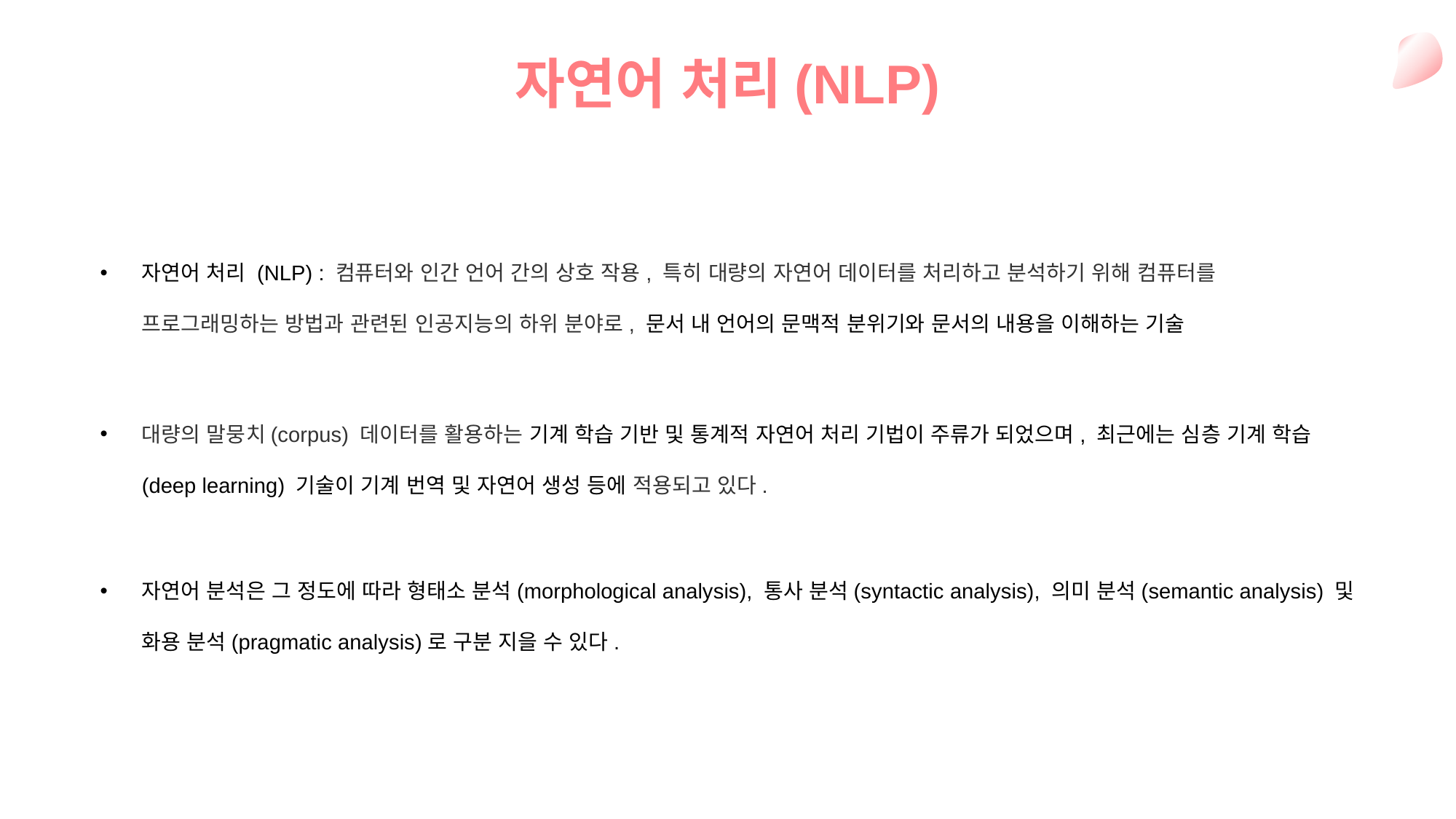

자연어 처리(NLP)
자연어 처리 (NLP) : 컴퓨터와 인간 언어 간의 상호 작용, 특히 대량의 자연어 데이터를 처리하고 분석하기 위해 컴퓨터를 프로그래밍하는 방법과 관련된 인공지능의 하위 분야로, 문서 내 언어의 문맥적 분위기와 문서의 내용을 이해하는 기술

대량의 말뭉치(corpus) 데이터를 활용하는 기계 학습 기반 및 통계적 자연어 처리 기법이 주류가 되었으며, 최근에는 심층 기계 학습(deep learning) 기술이 기계 번역 및 자연어 생성 등에 적용되고 있다.

자연어 분석은 그 정도에 따라 형태소 분석(morphological analysis), 통사 분석(syntactic analysis), 의미 분석(semantic analysis) 및 화용 분석(pragmatic analysis)로 구분 지을 수 있다.